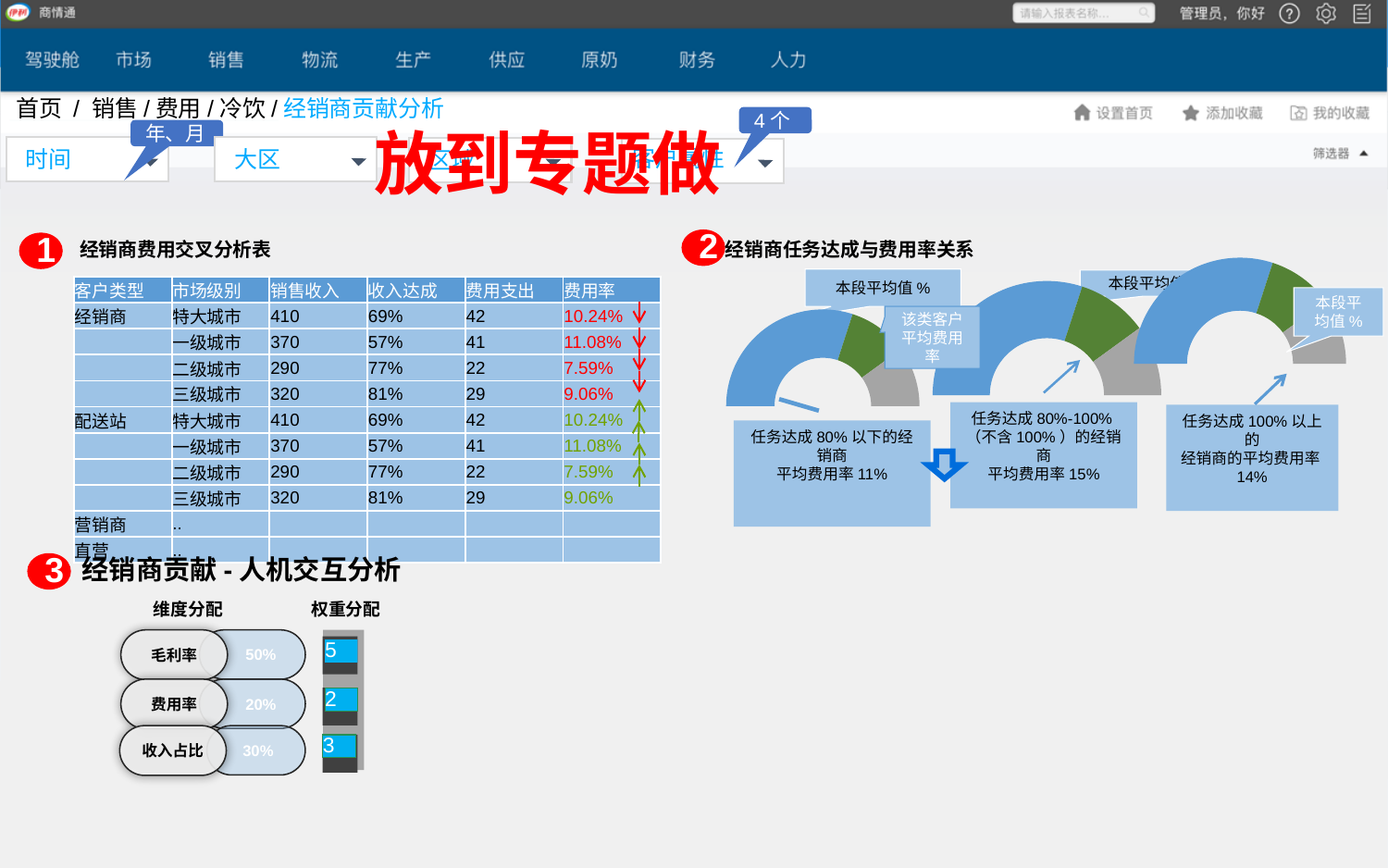

首页 / 销售/费用/冷饮/经销商贡献分析
4个
放到专题做
年、月
客户属性

大区

时间

区域

2
1
经销商任务达成与费用率关系
经销商费用交叉分析表

### Chart

| Category | 销售额 |
|---|---|
| 第一季度 | 3.0 |
| 第二季度 | 1.0 |
| 第三季度 | 1.0 |
| 第四季度 | 5.0 |

### Chart

| Category | 销售额 |
|---|---|
| 第一季度 | 3.0 |
| 第二季度 | 1.0 |
| 第三季度 | 1.0 |
| 第四季度 | 5.0 |
本段平均值%
本段平均值%
| 客户类型 | 市场级别 | 销售收入 | 收入达成 | 费用支出 | 费用率 |
| --- | --- | --- | --- | --- | --- |
| 经销商 | 特大城市 | 410 | 69% | 42 | 10.24% |
|  | 一级城市 | 370 | 57% | 41 | 11.08% |
|  | 二级城市 | 290 | 77% | 22 | 7.59% |
|  | 三级城市 | 320 | 81% | 29 | 9.06% |
| 配送站 | 特大城市 | 410 | 69% | 42 | 10.24% |
|  | 一级城市 | 370 | 57% | 41 | 11.08% |
|  | 二级城市 | 290 | 77% | 22 | 7.59% |
|  | 三级城市 | 320 | 81% | 29 | 9.06% |
| 营销商 | .. |  |  |  |  |
| 直营 | .. |  |  |  |  |

### Chart

| Category | 销售额 |
|---|---|
| 第一季度 | 3.0 |
| 第二季度 | 1.0 |
| 第三季度 | 1.0 |
| 第四季度 | 5.0 |
本段平均值%
该类客户平均费用率
任务达成80%-100%（不含100%）的经销商
平均费用率15%

任务达成100%以上的
经销商的平均费用率14%

任务达成80%以下的经销商
平均费用率11%

3
经销商贡献-人机交互分析
权重分配

5

2

3
维度分配
毛利率
    50%
费用率
    20%
收入占比
 30%